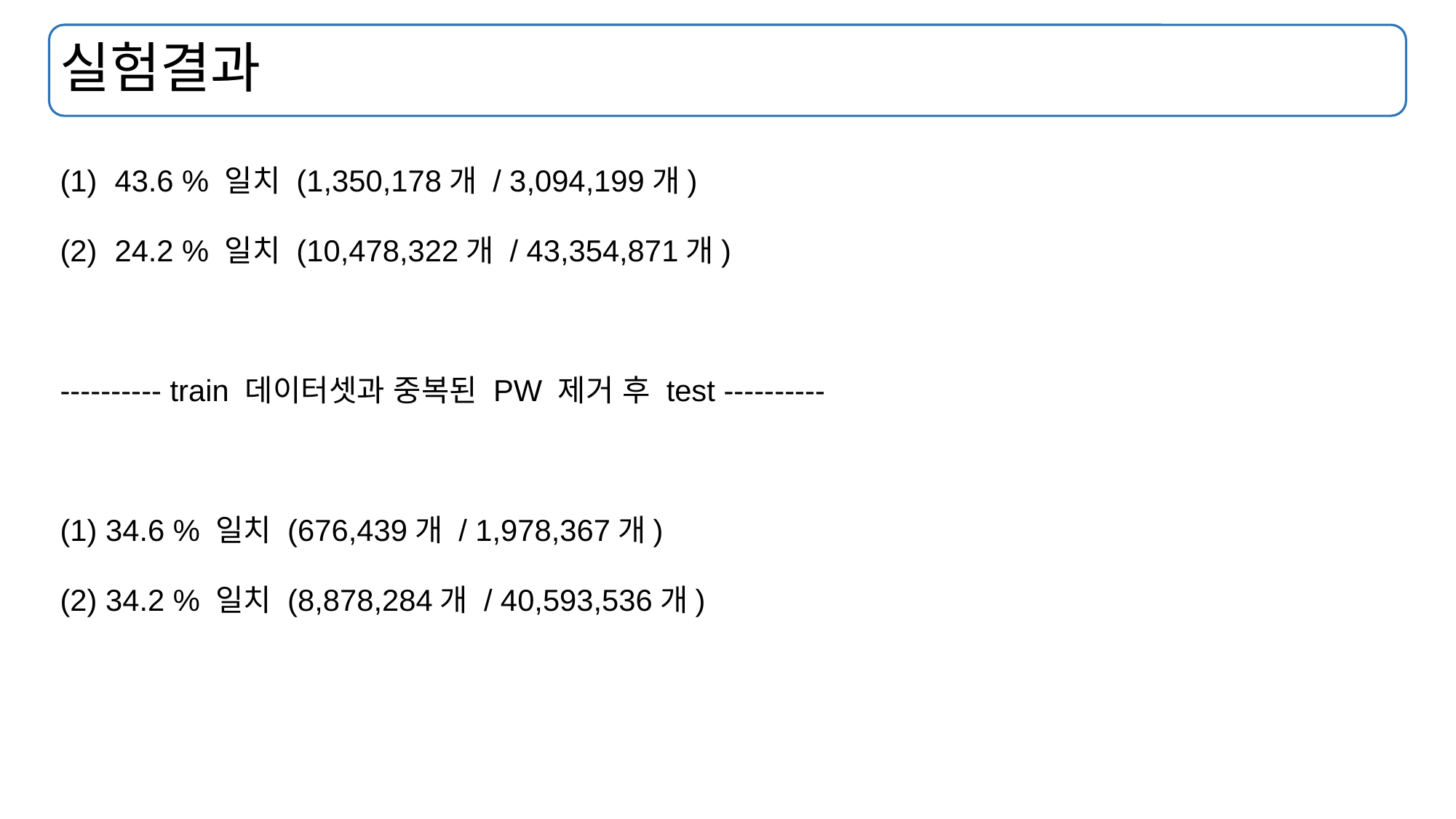

# 실험결과
43.6 % 일치 (1,350,178개 / 3,094,199개)
24.2 % 일치 (10,478,322개 / 43,354,871개)

---------- train 데이터셋과 중복된 PW 제거 후 test ----------

(1) 34.6 % 일치 (676,439개 / 1,978,367개)
(2) 34.2 % 일치 (8,878,284개 / 40,593,536개)